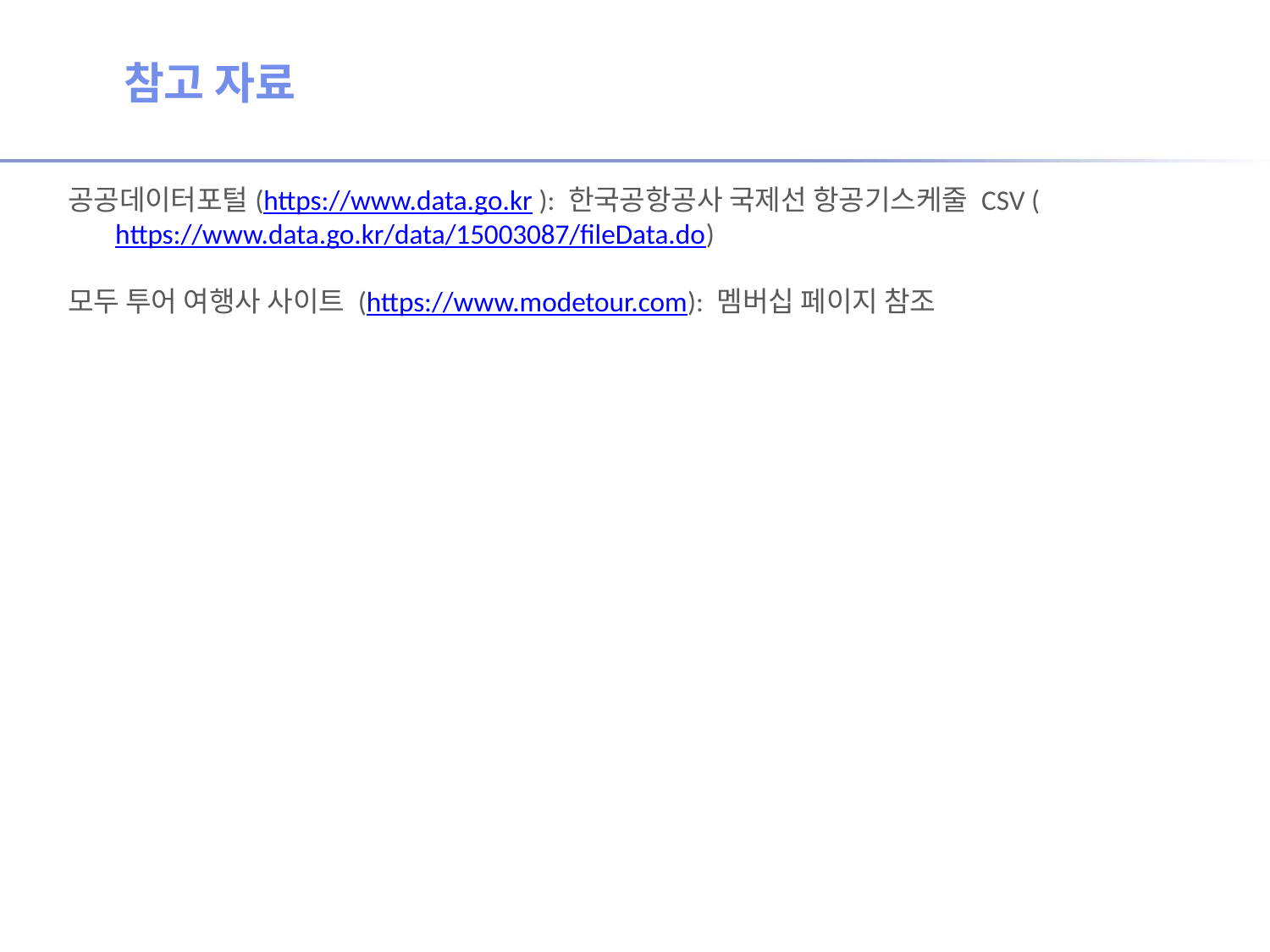

# 참고 자료
공공데이터포털(https://www.data.go.kr ): 한국공항공사 국제선 항공기스케줄 CSV (https://www.data.go.kr/data/15003087/fileData.do)

모두 투어 여행사 사이트 (https://www.modetour.com): 멤버십 페이지 참조